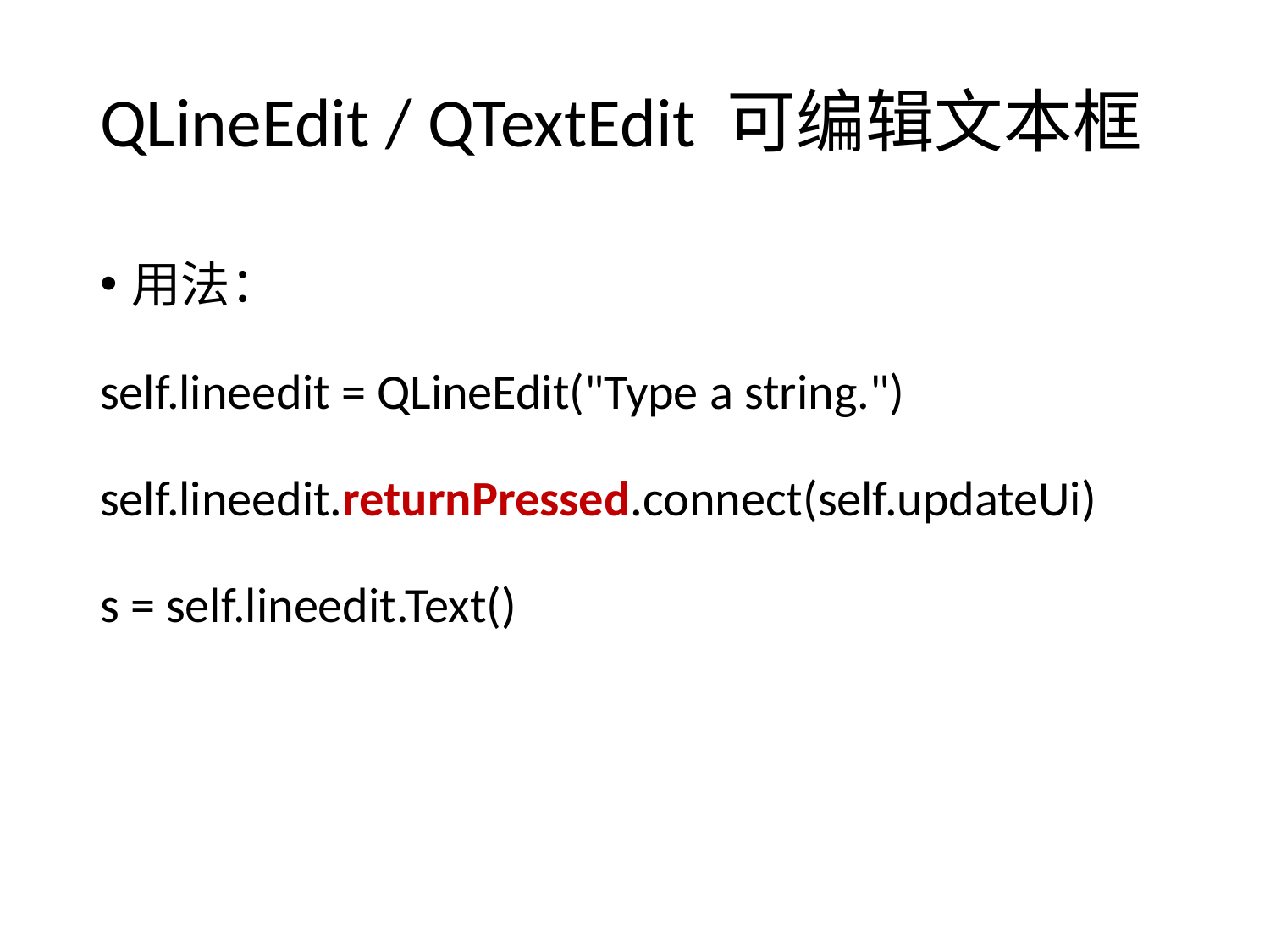

# QLineEdit / QTextEdit 可编辑文本框
用法：
self.lineedit = QLineEdit("Type a string.")
self.lineedit.returnPressed.connect(self.updateUi)
s = self.lineedit.Text()